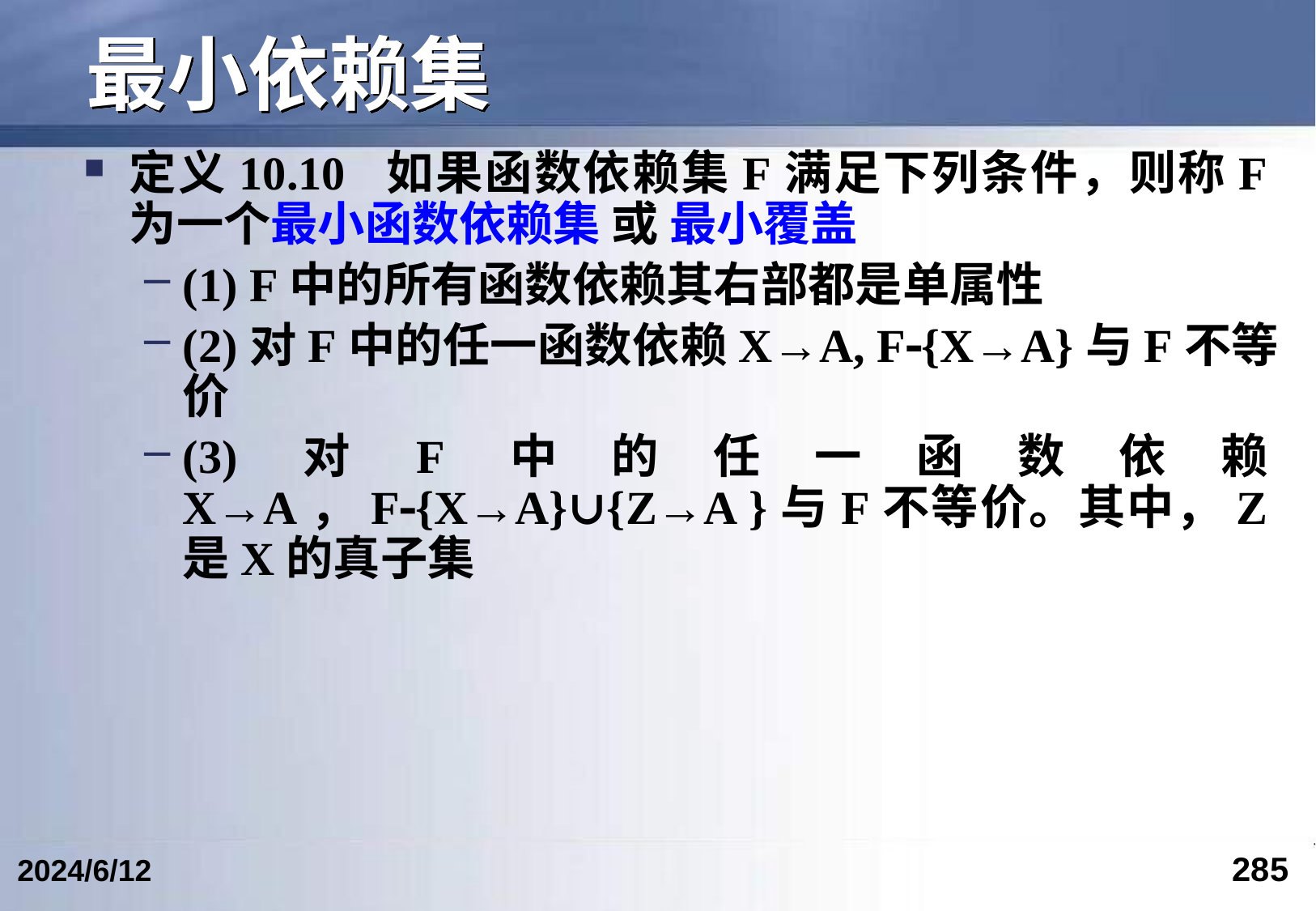

# 最小依赖集
定义10.10  如果函数依赖集F满足下列条件，则称F为一个最小函数依赖集 或 最小覆盖
(1) F中的所有函数依赖其右部都是单属性
(2)对F中的任一函数依赖X→A, F−{X→A}与F不等价
(3)对F中的任一函数依赖X→A，F−{X→A}∪{Z→A }与F不等价。其中，Z是X的真子集
285
2024/6/12